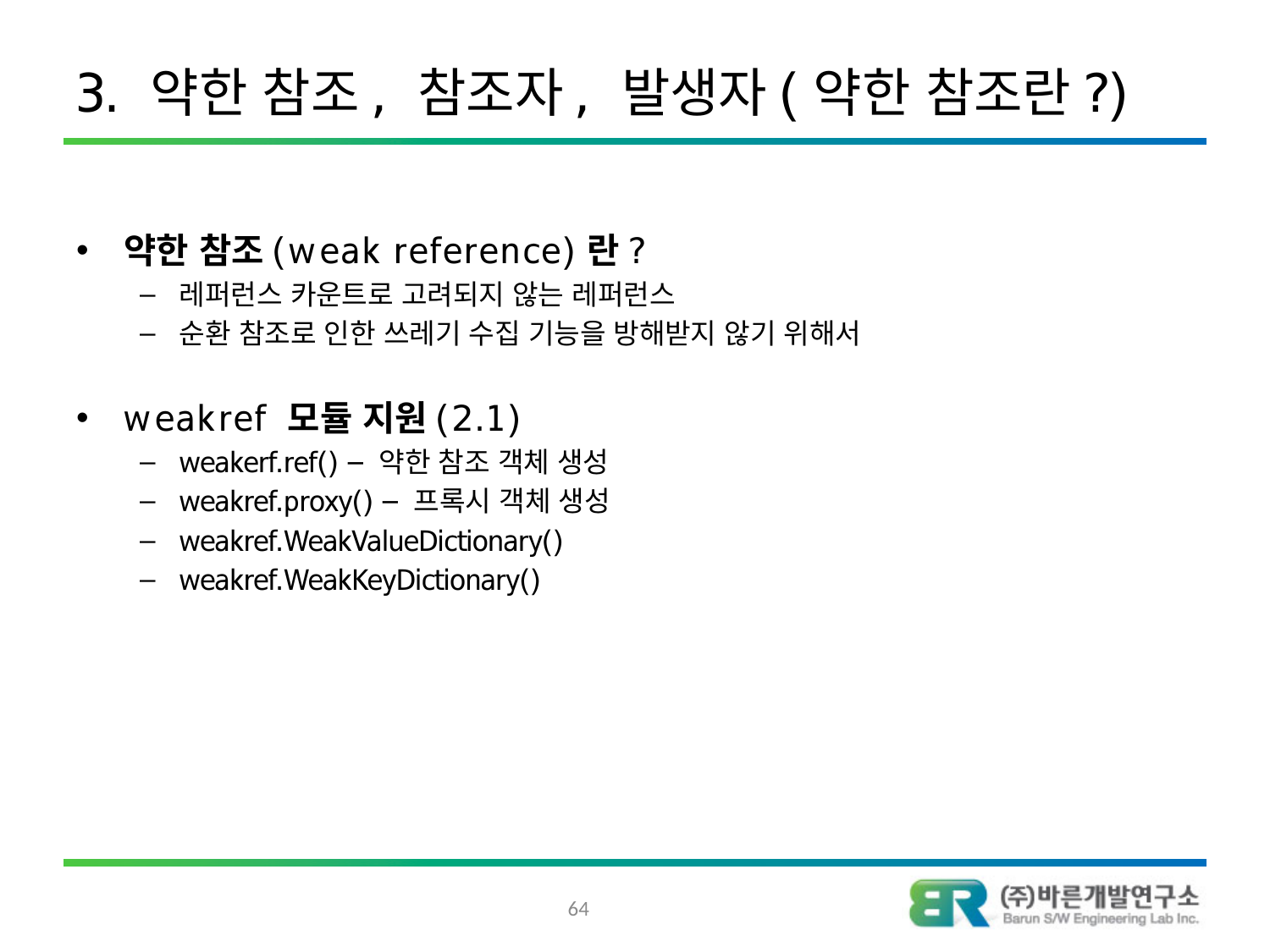

# 3. 약한 참조, 참조자, 발생자(약한 참조란?)

약한 참조(weak reference)란?
레퍼런스 카운트로 고려되지 않는 레퍼런스
순환 참조로 인한 쓰레기 수집 기능을 방해받지 않기 위해서

weakref 모듈 지원(2.1)
weakerf.ref() – 약한 참조 객체 생성
weakref.proxy() – 프록시 객체 생성
weakref.WeakValueDictionary()
weakref.WeakKeyDictionary()

64